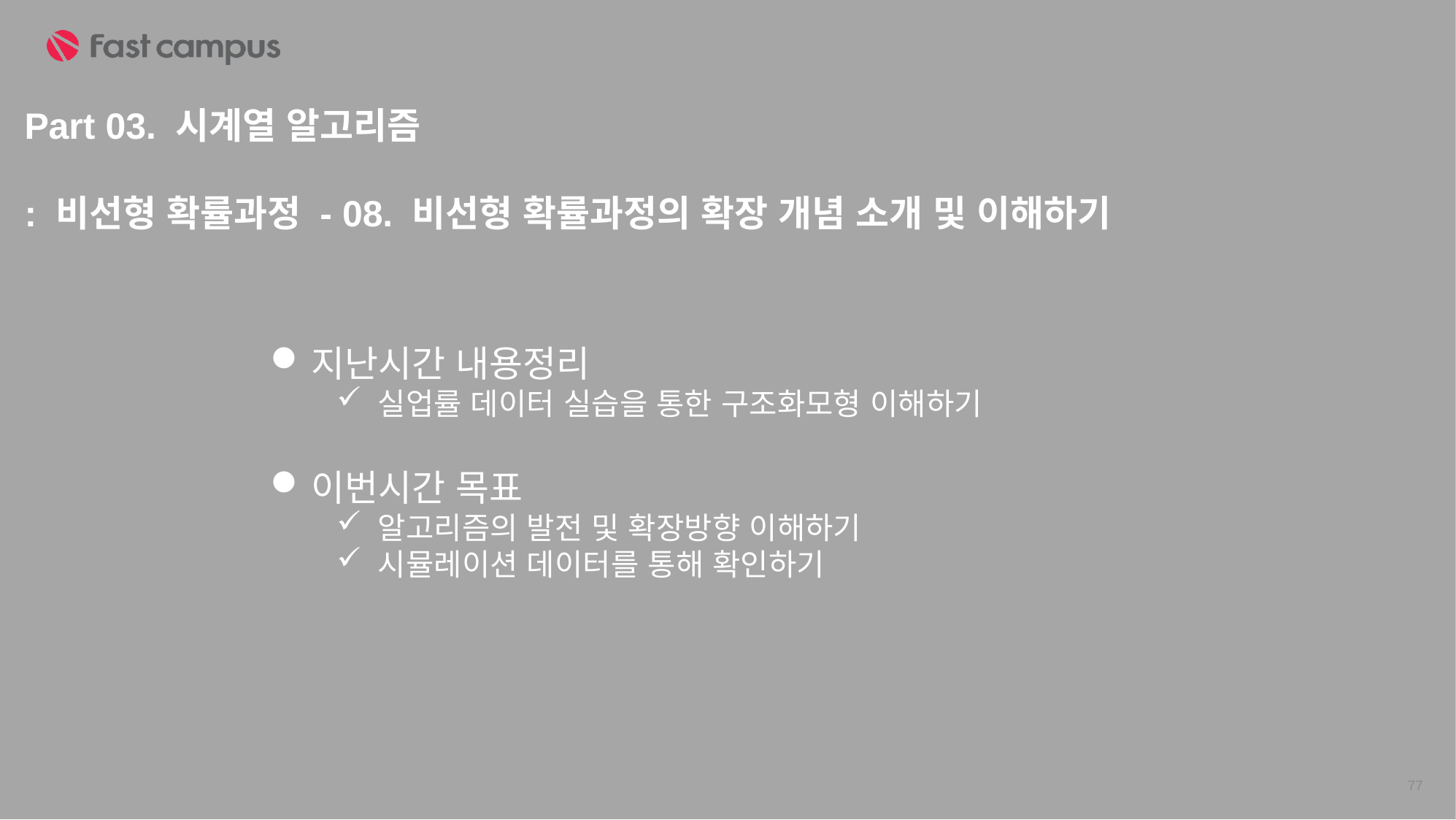

Part 03. 시계열 알고리즘

: 비선형 확률과정 - 08. 비선형 확률과정의 확장 개념 소개 및 이해하기
지난시간 내용정리
실업률 데이터 실습을 통한 구조화모형 이해하기

이번시간 목표
알고리즘의 발전 및 확장방향 이해하기
시뮬레이션 데이터를 통해 확인하기
77